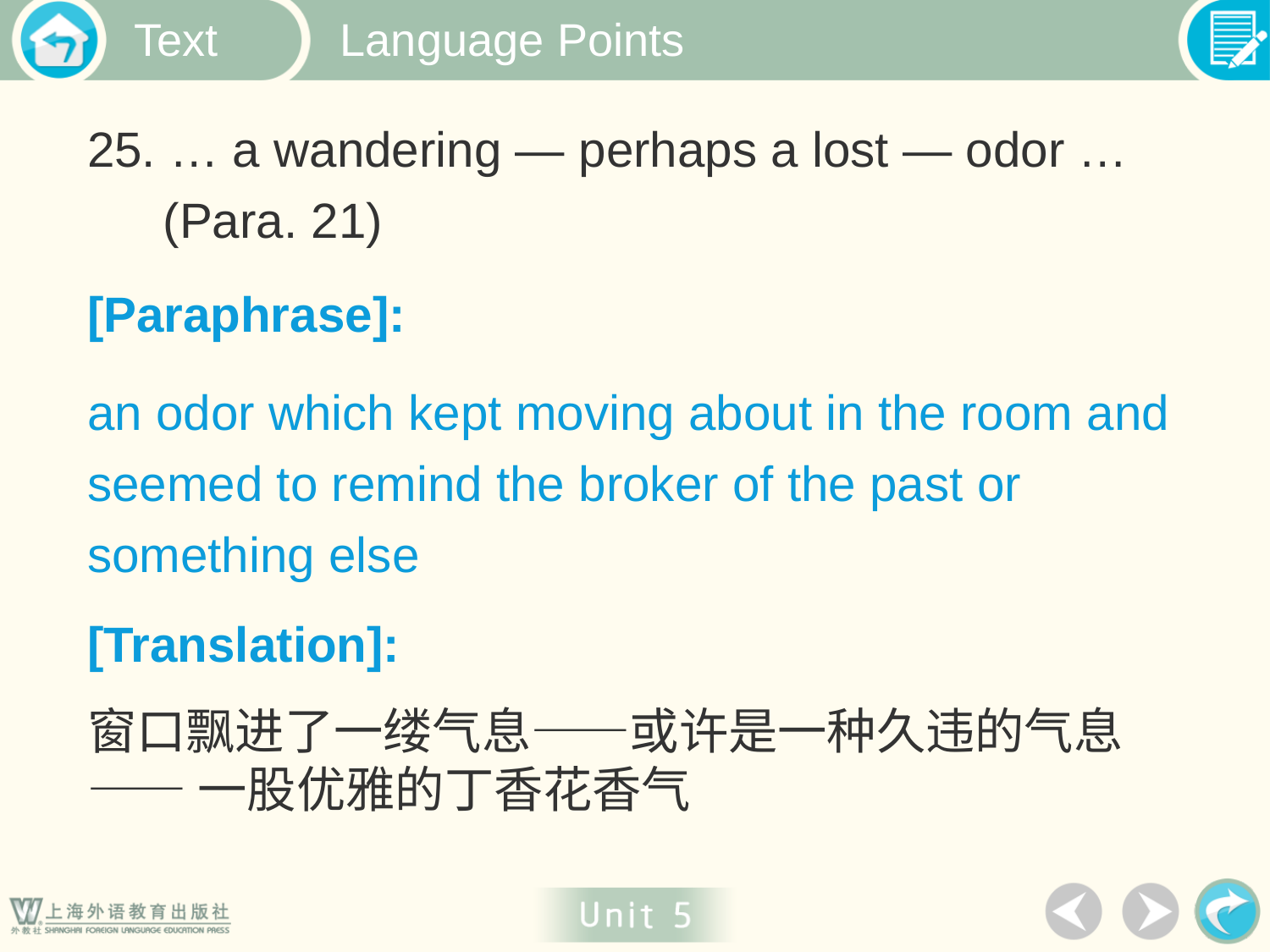

Language Points

25. … a wandering — perhaps a lost — odor …
 (Para. 21)
[Paraphrase]:
an odor which kept moving about in the room and seemed to remind the broker of the past or something else
[Translation]:
窗口飘进了一缕气息——或许是一种久违的气息
——一股优雅的丁香花香气